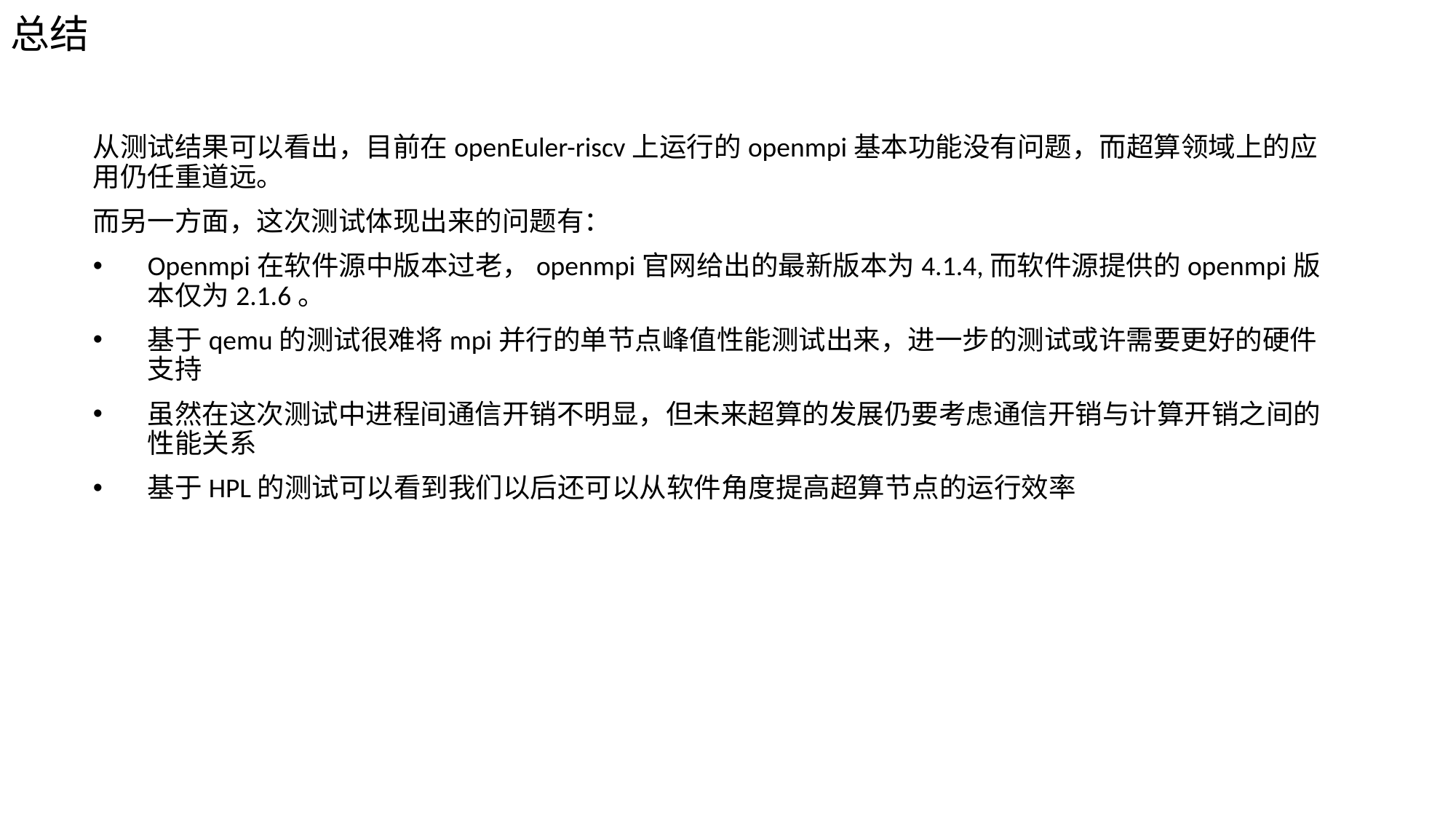

总结
从测试结果可以看出，目前在openEuler-riscv上运行的openmpi基本功能没有问题，而超算领域上的应用仍任重道远。
而另一方面，这次测试体现出来的问题有：
Openmpi在软件源中版本过老，openmpi官网给出的最新版本为4.1.4,而软件源提供的openmpi版本仅为2.1.6。
基于qemu的测试很难将mpi并行的单节点峰值性能测试出来，进一步的测试或许需要更好的硬件支持
虽然在这次测试中进程间通信开销不明显，但未来超算的发展仍要考虑通信开销与计算开销之间的性能关系
基于HPL的测试可以看到我们以后还可以从软件角度提高超算节点的运行效率